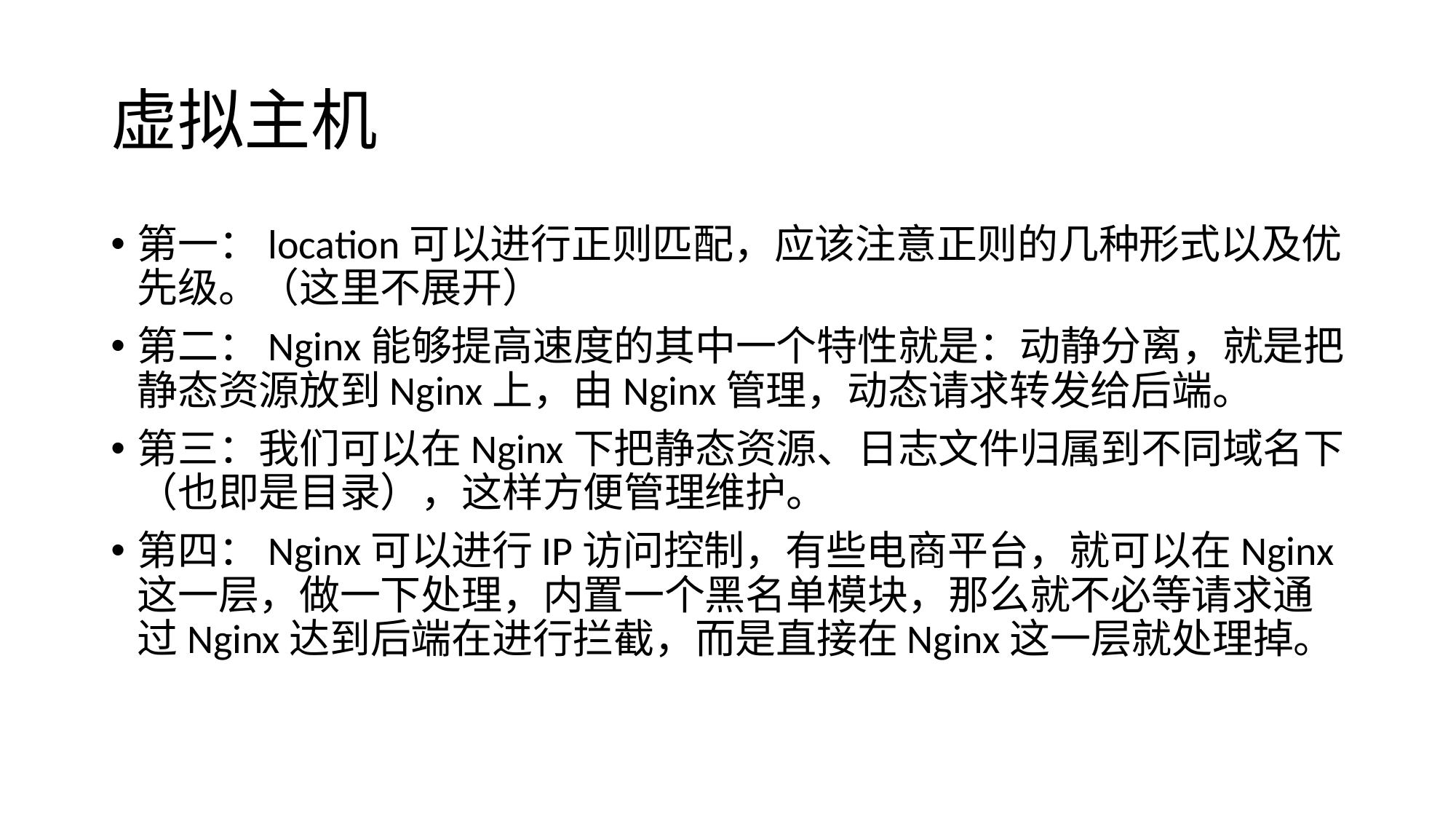

# 虚拟主机
第一：location可以进行正则匹配，应该注意正则的几种形式以及优先级。（这里不展开）
第二：Nginx能够提高速度的其中一个特性就是：动静分离，就是把静态资源放到Nginx上，由Nginx管理，动态请求转发给后端。
第三：我们可以在Nginx下把静态资源、日志文件归属到不同域名下（也即是目录），这样方便管理维护。
第四：Nginx可以进行IP访问控制，有些电商平台，就可以在Nginx这一层，做一下处理，内置一个黑名单模块，那么就不必等请求通过Nginx达到后端在进行拦截，而是直接在Nginx这一层就处理掉。